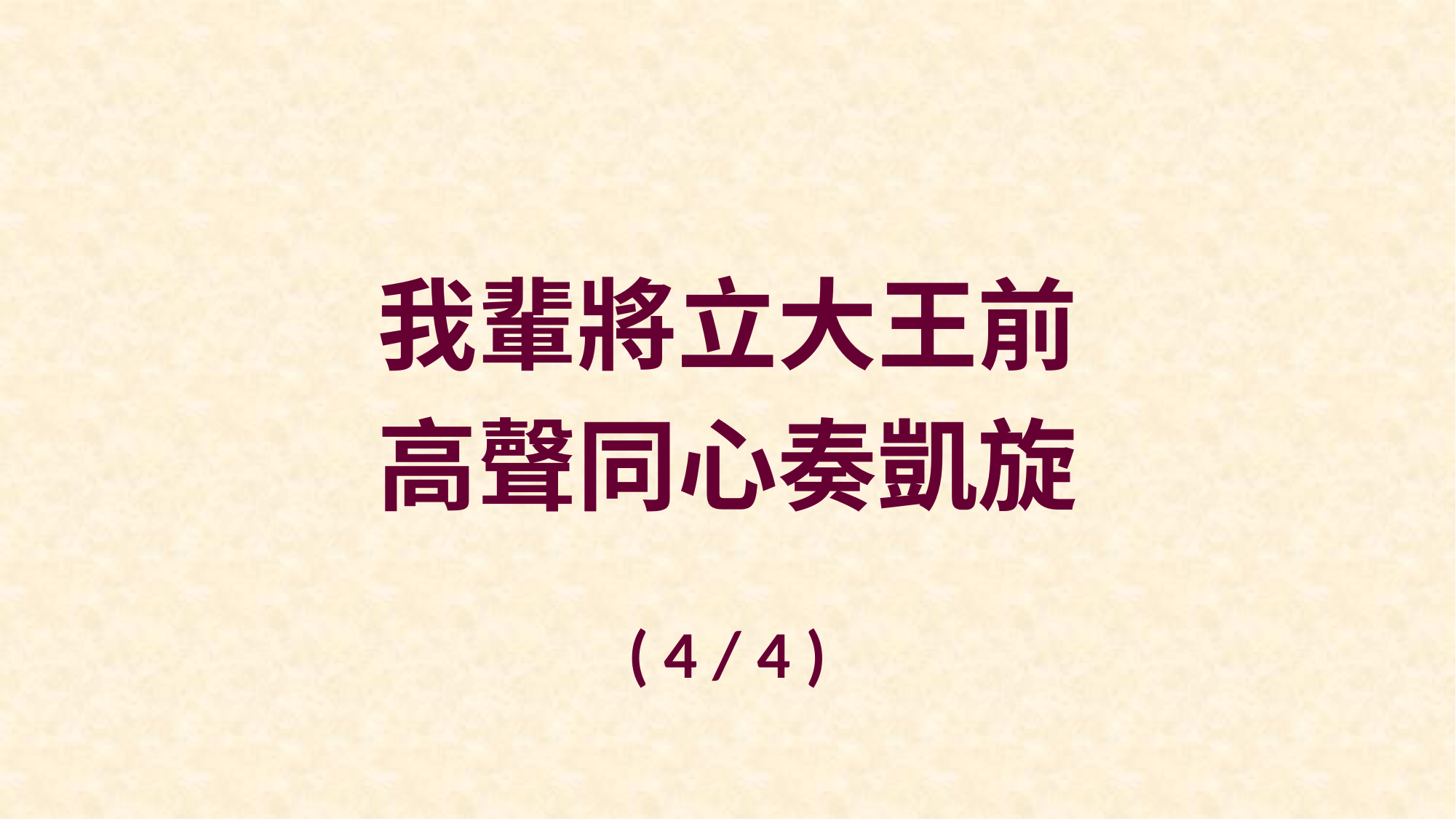

我輩將立大王前
高聲同心奏凱旋
( 4 / 4 )